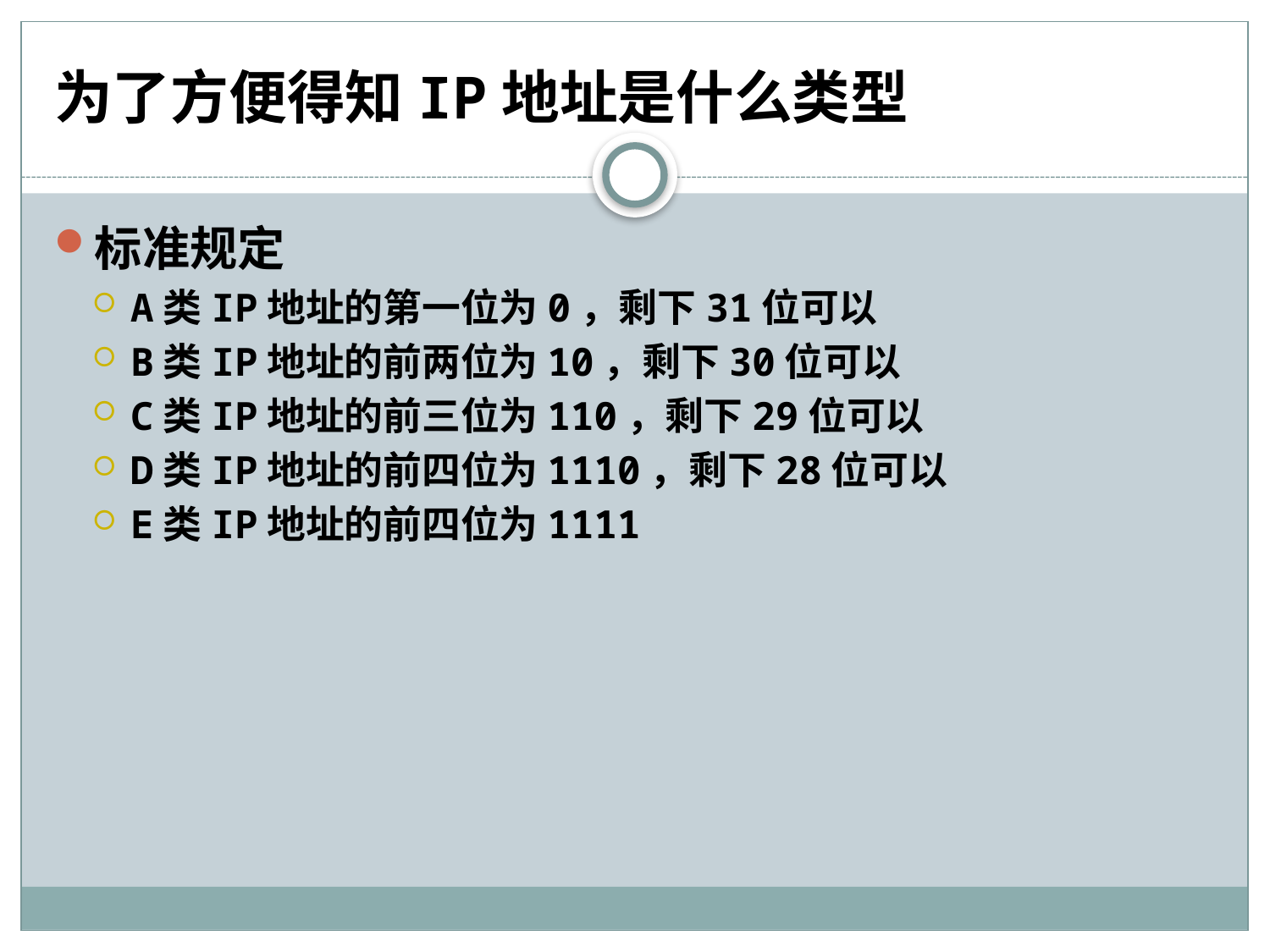

# 为了方便得知IP地址是什么类型
标准规定
A类IP地址的第一位为0，剩下31位可以
B类IP地址的前两位为10，剩下30位可以
C类IP地址的前三位为110，剩下29位可以
D类IP地址的前四位为1110，剩下28位可以
E类IP地址的前四位为1111